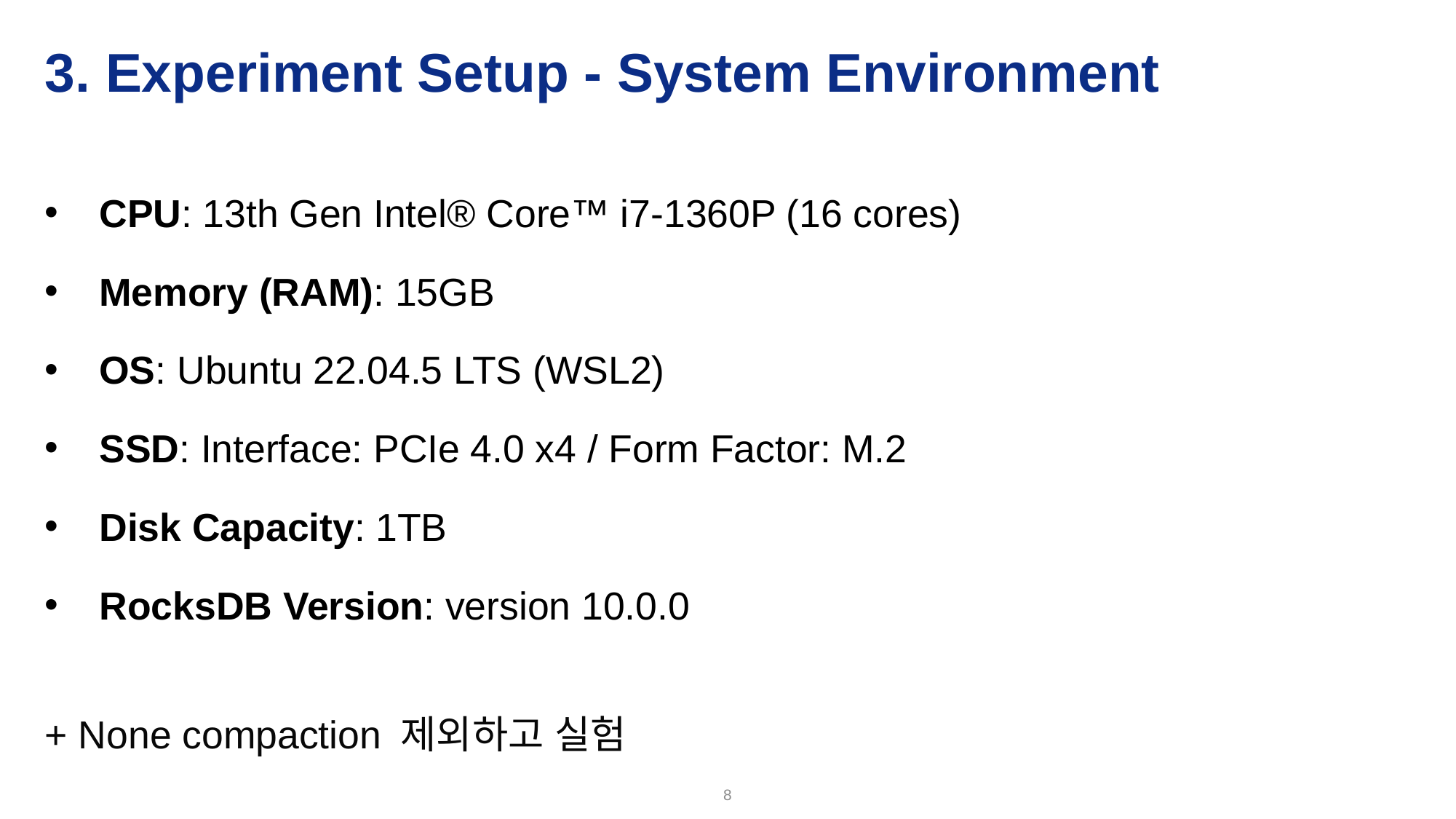

# 3. Experiment Setup - System Environment
CPU: 13th Gen Intel® Core™ i7-1360P (16 cores)
Memory (RAM): 15GB
OS: Ubuntu 22.04.5 LTS (WSL2)
SSD: Interface: PCIe 4.0 x4 / Form Factor: M.2
Disk Capacity: 1TB
RocksDB Version: version 10.0.0

+ None compaction 제외하고 실험

8